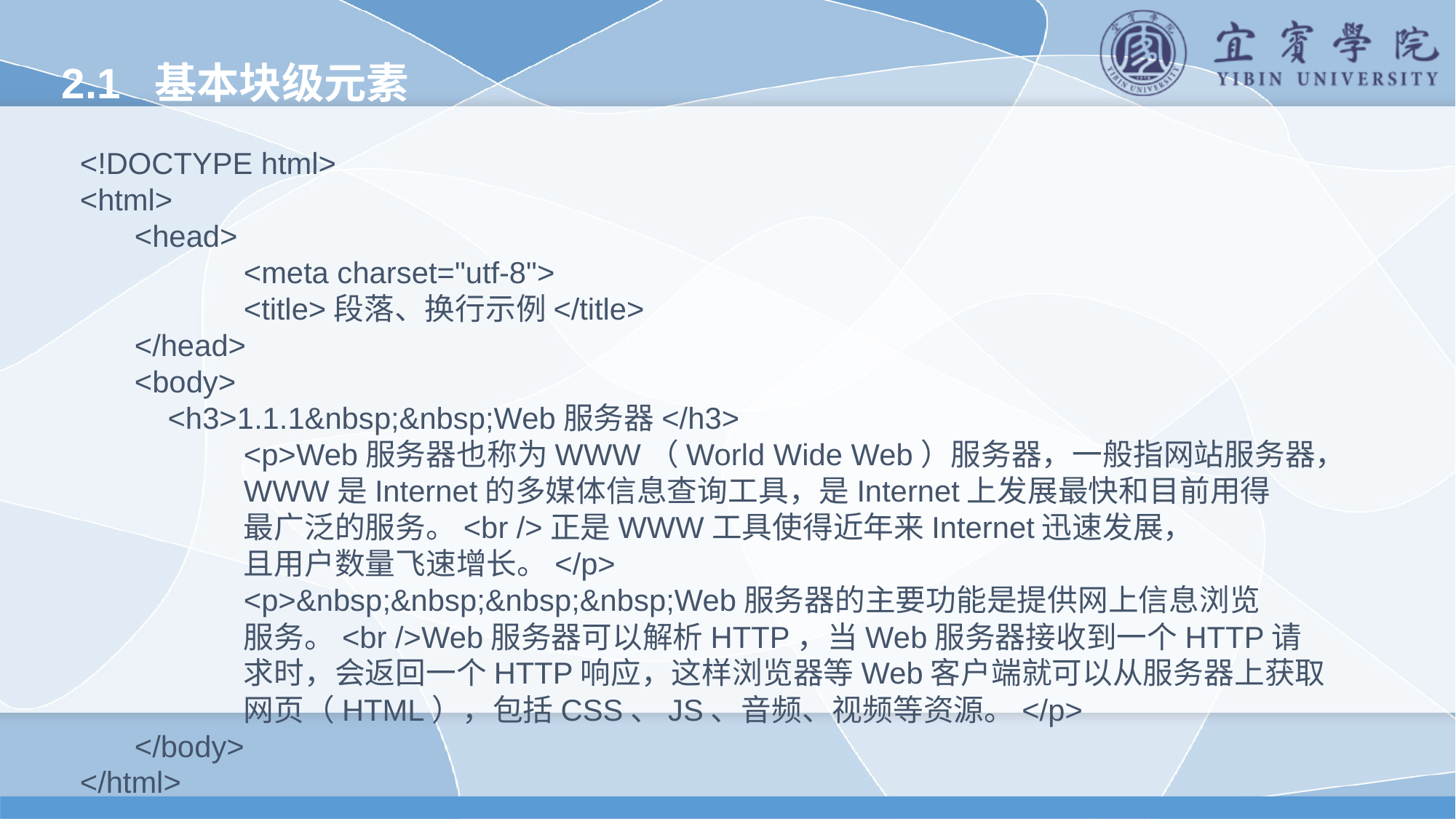

2.1  基本块级元素
<!DOCTYPE html>
<html>
	<head>
		<meta charset="utf-8">
		<title>段落、换行示例</title>
	</head>
	<body>
	    <h3>1.1.1&nbsp;&nbsp;Web服务器</h3>
		<p>Web服务器也称为WWW（World Wide Web）服务器，一般指网站服务器，
		WWW是Internet的多媒体信息查询工具，是Internet上发展最快和目前用得
		最广泛的服务。<br />正是WWW工具使得近年来Internet迅速发展，
		且用户数量飞速增长。</p>
		<p>&nbsp;&nbsp;&nbsp;&nbsp;Web服务器的主要功能是提供网上信息浏览
		服务。<br />Web服务器可以解析HTTP，当Web服务器接收到一个HTTP请
		求时，会返回一个HTTP响应，这样浏览器等Web客户端就可以从服务器上获取
		网页（HTML），包括CSS、JS、音频、视频等资源。</p>
	</body>
</html>